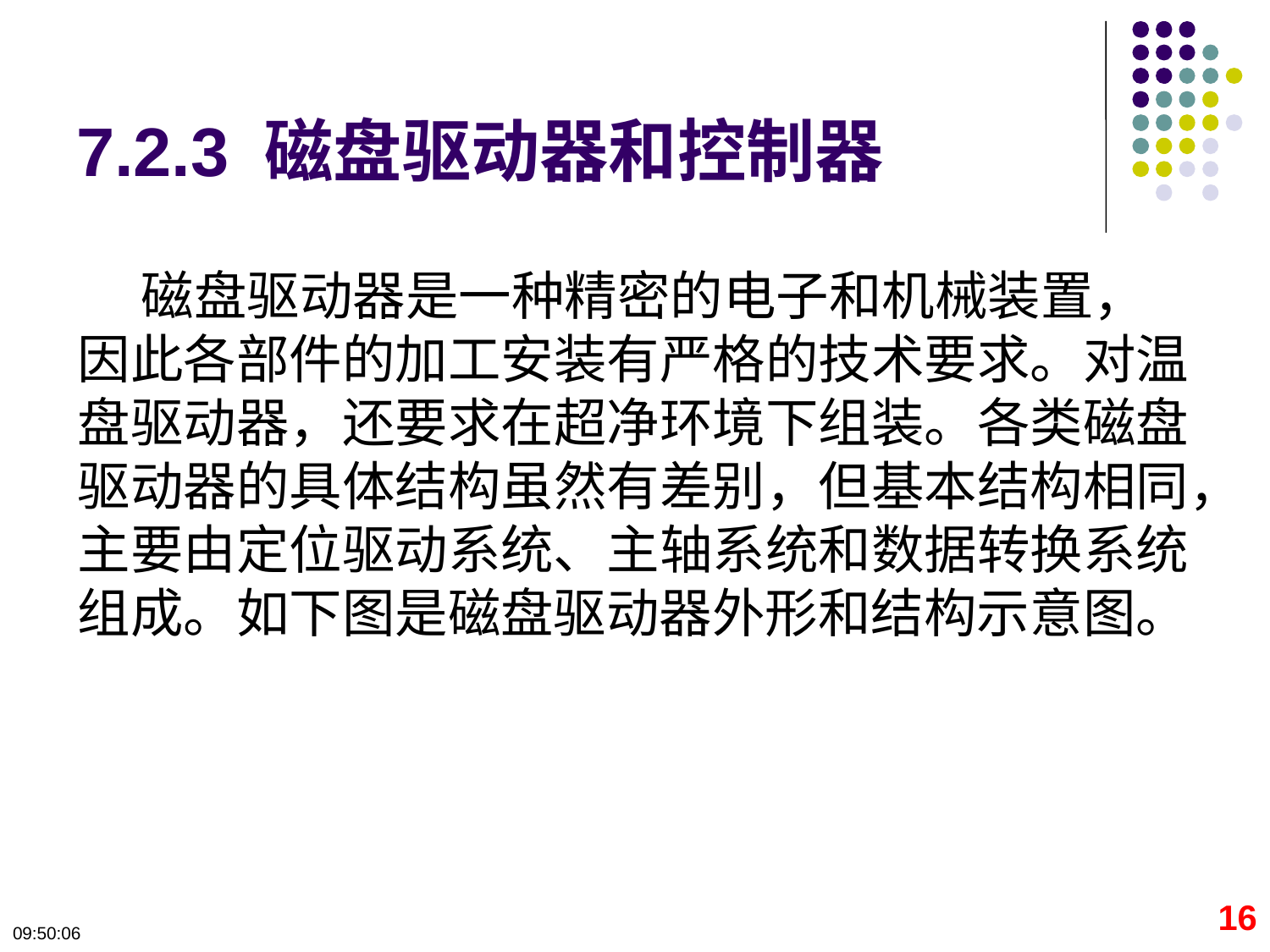

# 7.2.3 磁盘驱动器和控制器
磁盘驱动器是一种精密的电子和机械装置，因此各部件的加工安装有严格的技术要求。对温盘驱动器，还要求在超净环境下组装。各类磁盘驱动器的具体结构虽然有差别，但基本结构相同，主要由定位驱动系统、主轴系统和数据转换系统组成。如下图是磁盘驱动器外形和结构示意图。

16
09:50:06